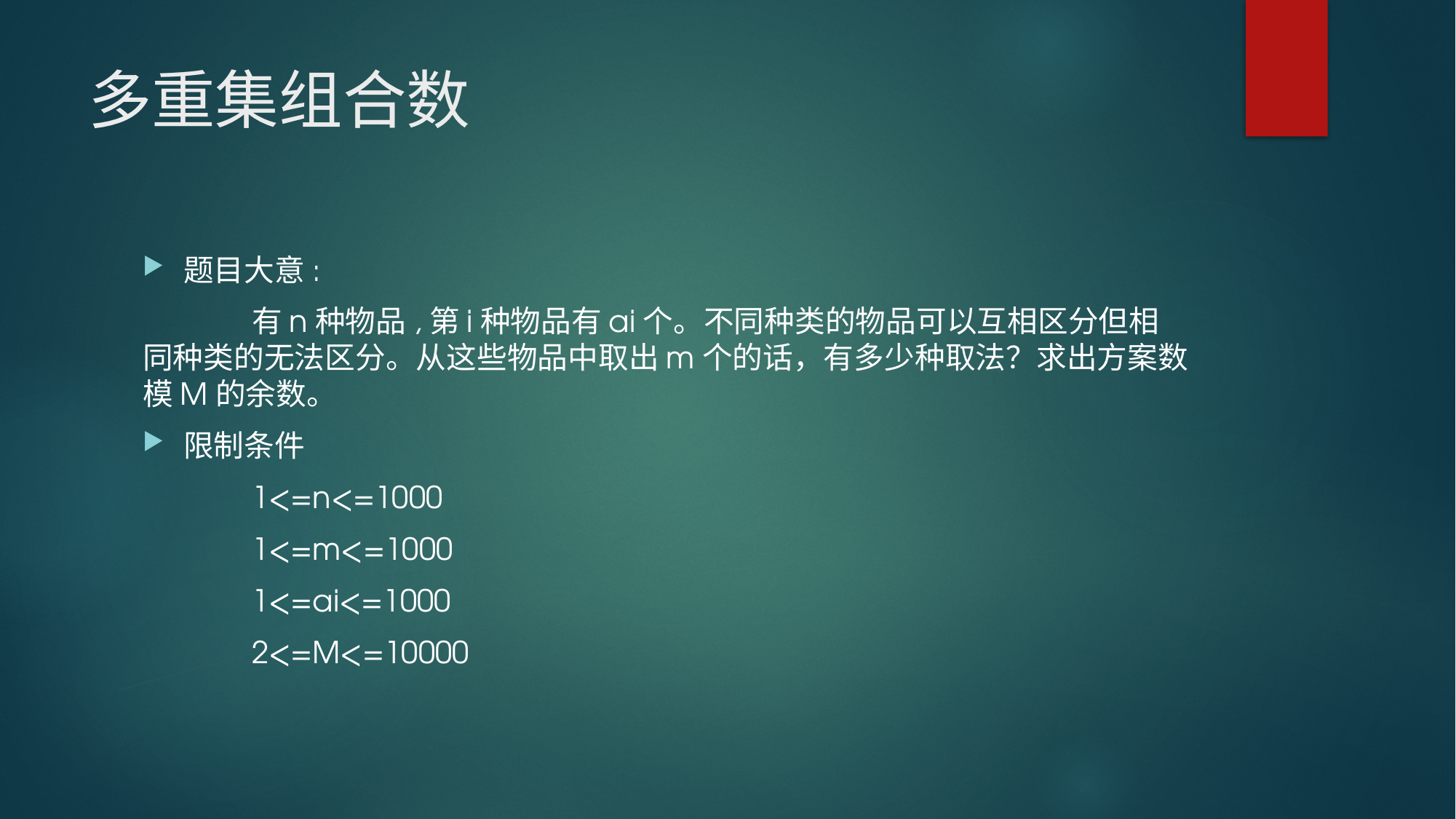

# 多重集组合数
题目大意:
	有n种物品,第i种物品有ai个。不同种类的物品可以互相区分但相同种类的无法区分。从这些物品中取出m个的话，有多少种取法？求出方案数模M的余数。
限制条件
	1<=n<=1000
	1<=m<=1000
	1<=ai<=1000
	2<=M<=10000